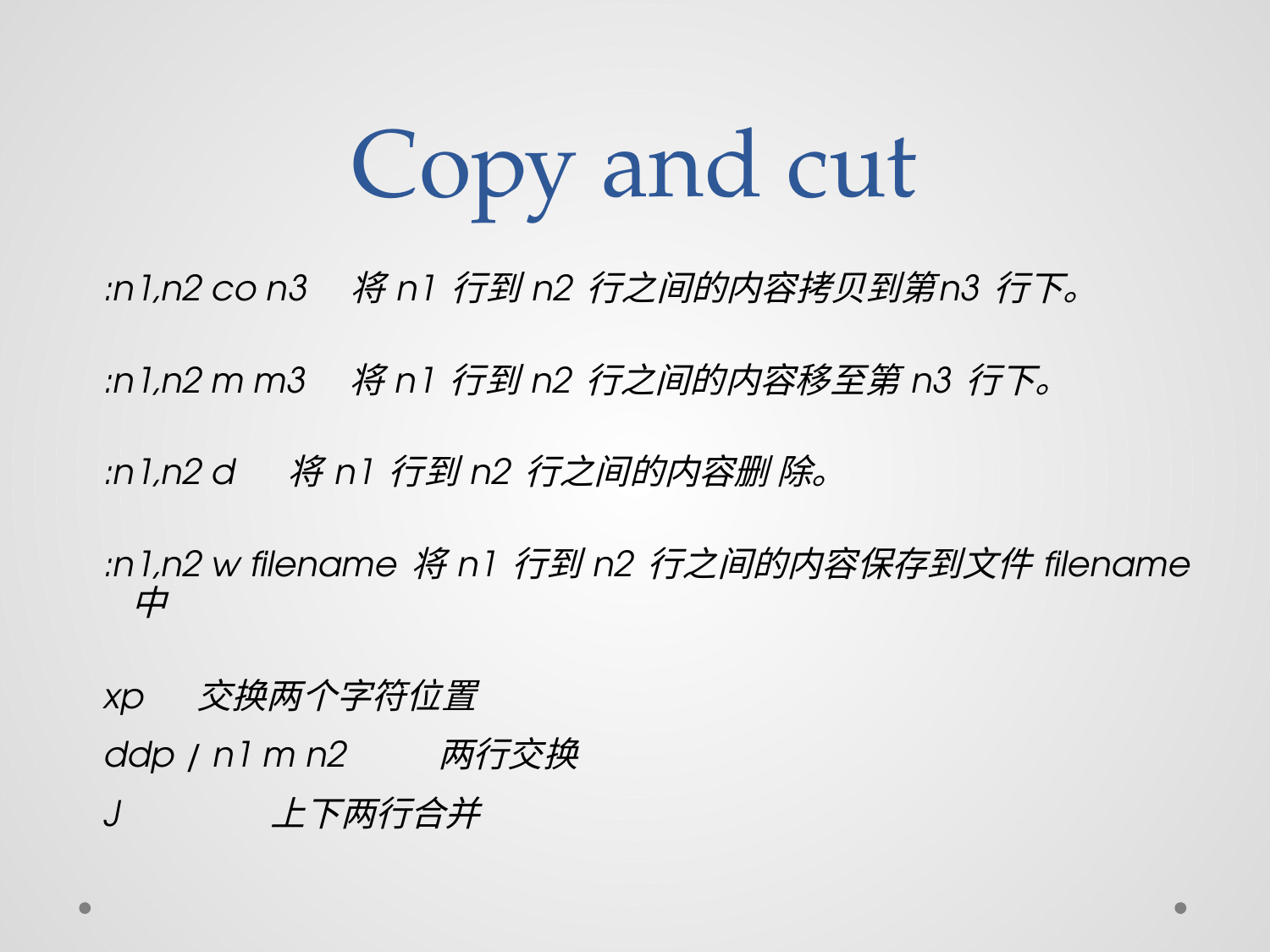

# Copy and cut

:n1,n2 co n3    将 n1 行到 n2 行之间的内容拷贝到第n3 行下。

:n1,n2 m m3    将 n1 行到 n2 行之间的内容移至第 n3 行下。

:n1,n2 d     将 n1 行到 n2 行之间的内容删 除。

:n1,n2 w filename 将 n1 行到 n2 行之间的内容保存到文件 filename 中

xp     交换两个字符位置
ddp / n1 m n2         两行交换
J               上下两行合并